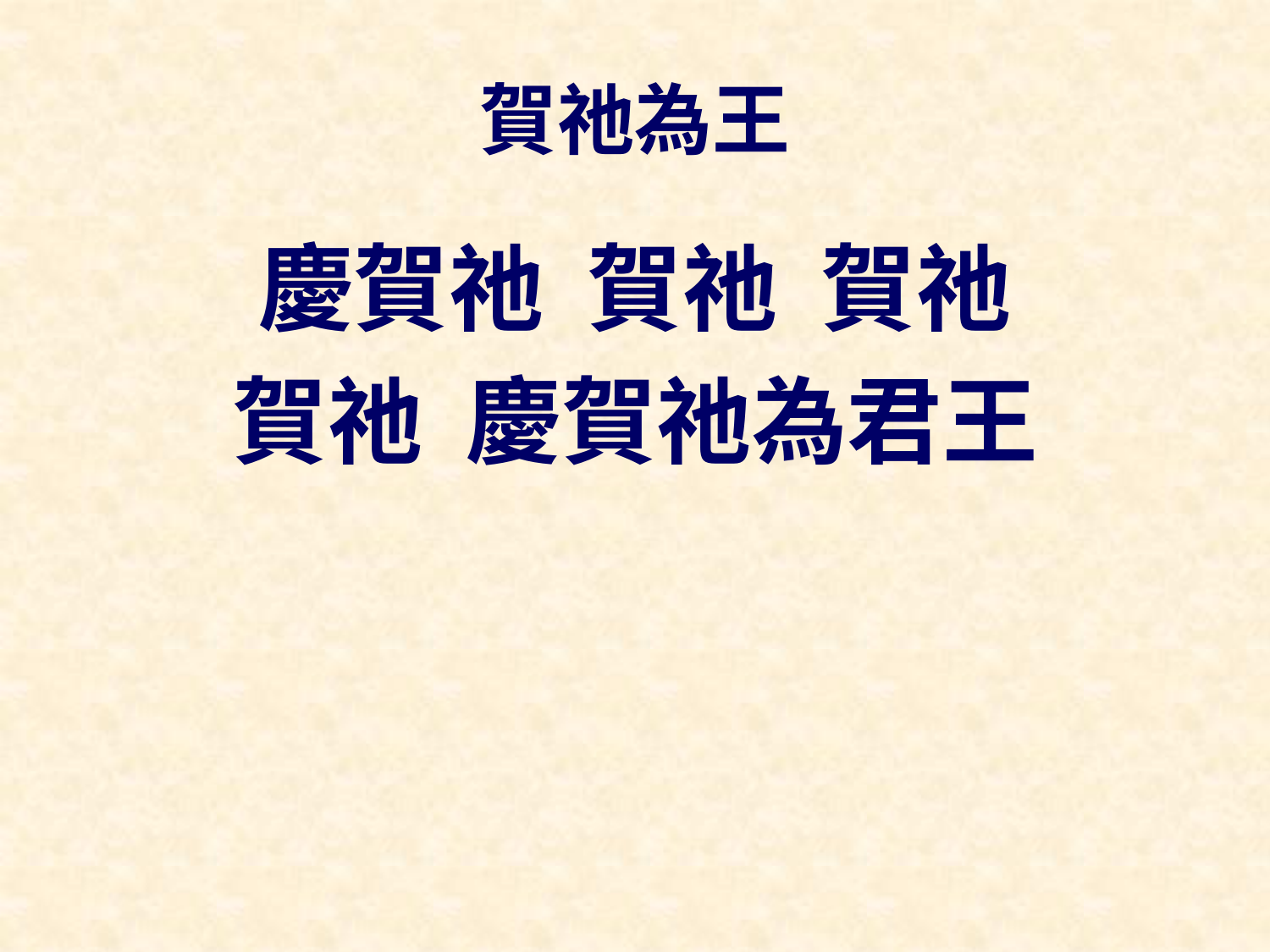

# 賀祂為王
慶賀祂  賀祂  賀祂
賀祂  慶賀祂為君王